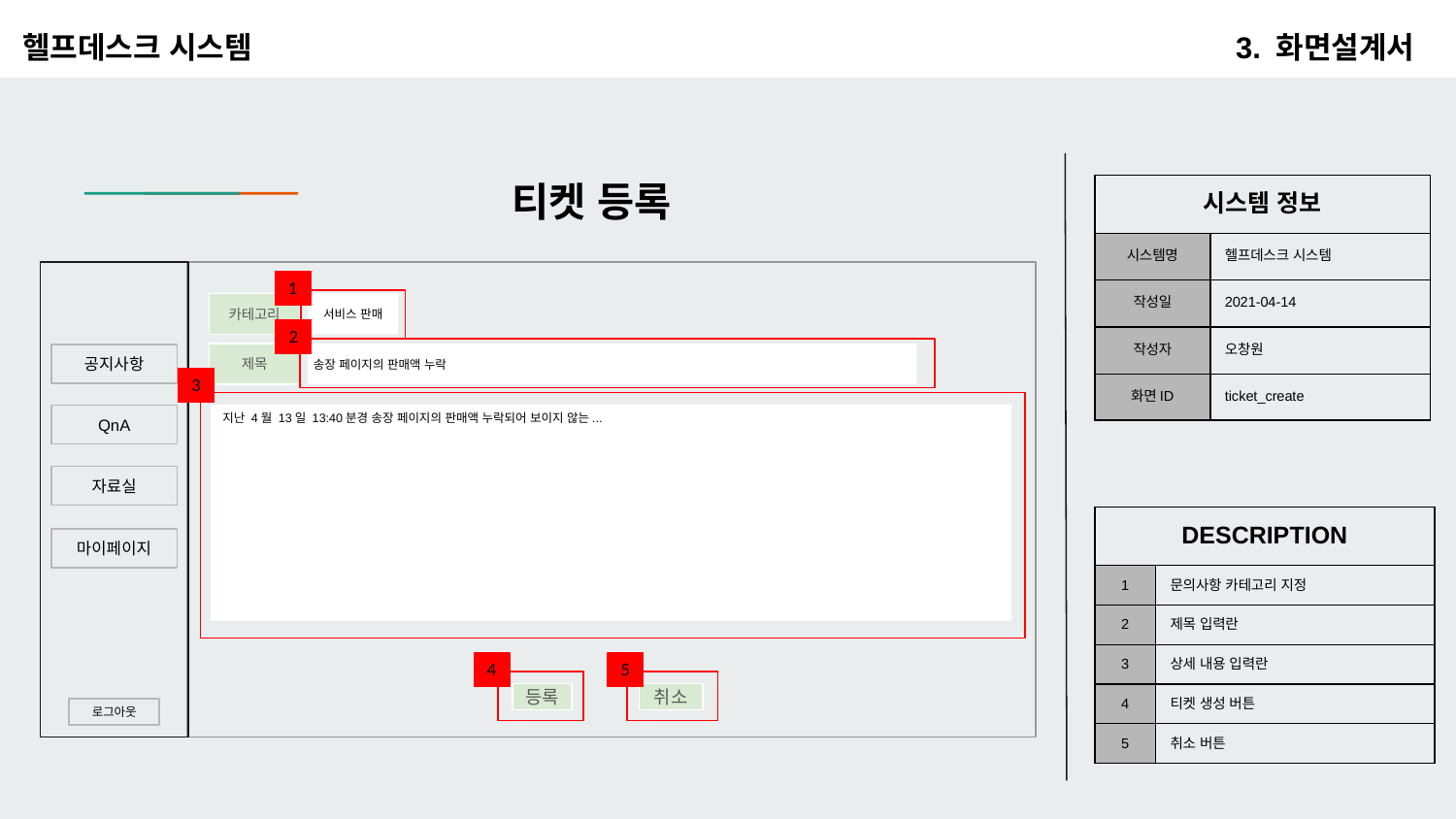

헬프데스크 시스템
3. 화면설계서
# 티켓 등록
| 시스템 정보 |  |
| --- | --- |
| 시스템명 | 헬프데스크 시스템 |
| 작성일 | 2021-04-14 |
| 작성자 | 오창원 |
| 화면ID | ticket\_create |

1

카테고리
서비스 판매
2

제목
송장 페이지의 판매액 누락
공지사항
3

 지난 4월 13일 13:40분경 송장 페이지의 판매액 누락되어 보이지 않는...
QnA
자료실
| DESCRIPTION |  |
| --- | --- |
| 1 | 문의사항 카테고리 지정 |
| 2 | 제목 입력란 |
| 3 | 상세 내용 입력란 |
| 4 | 티켓 생성 버튼 |
| 5 | 취소 버튼 |
마이페이지
4
5

등록
취소
로그아웃